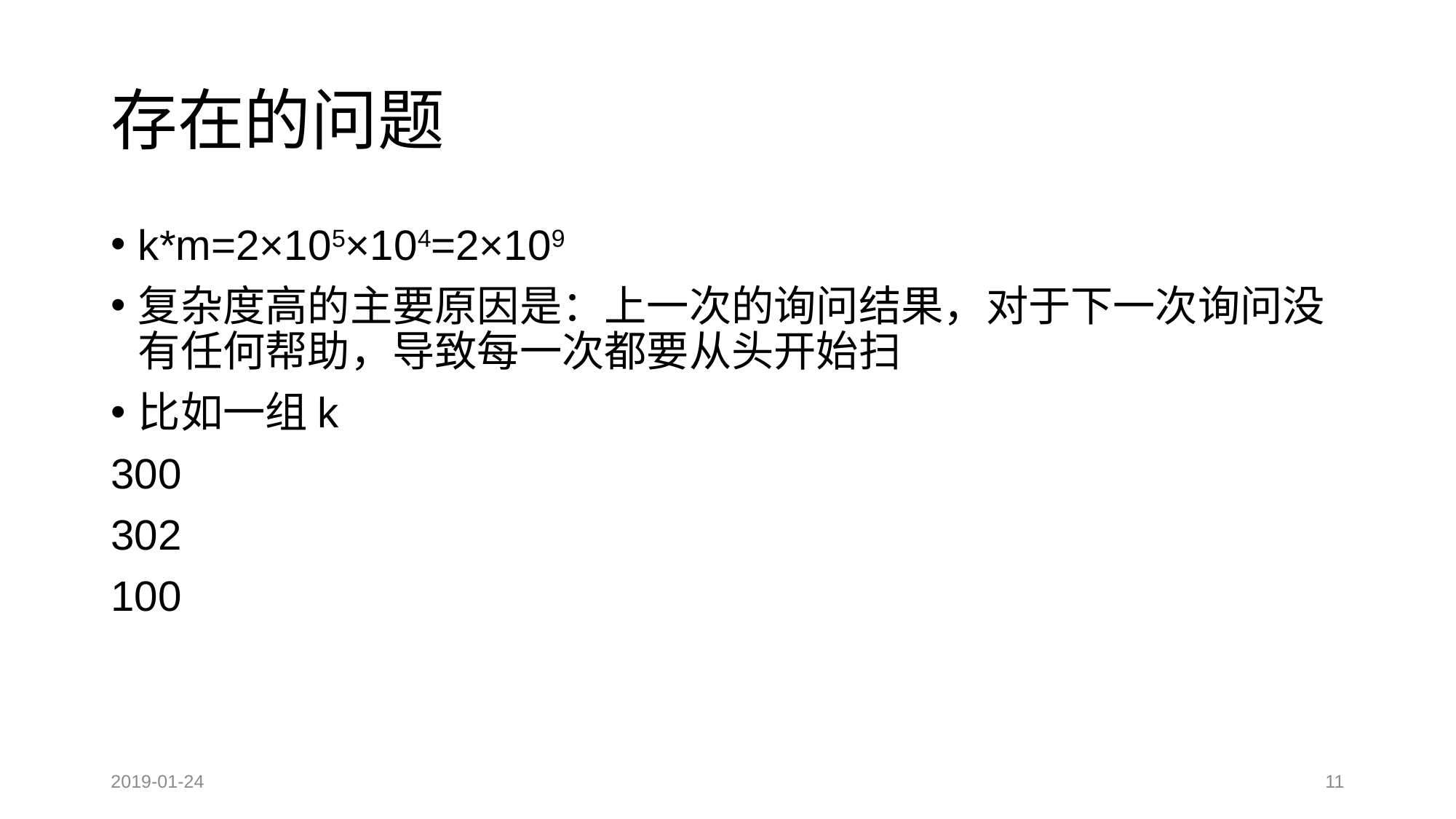

# 存在的问题
k*m=2×105×104=2×109
复杂度高的主要原因是：上一次的询问结果，对于下一次询问没有任何帮助，导致每一次都要从头开始扫
比如一组k
300
302
100
2019-01-24
11